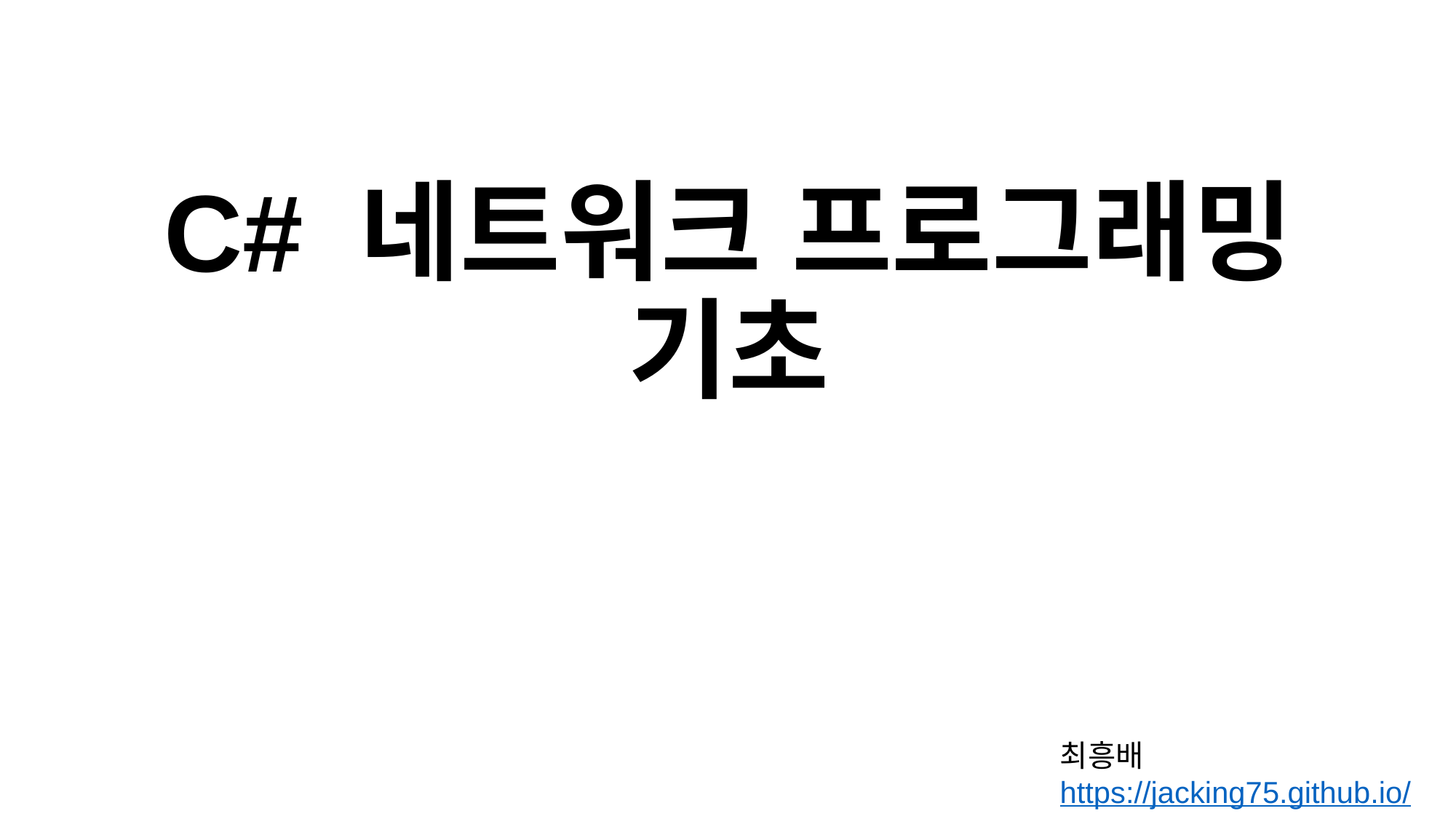

# C# 네트워크 프로그래밍 기초
최흥배
https://jacking75.github.io/